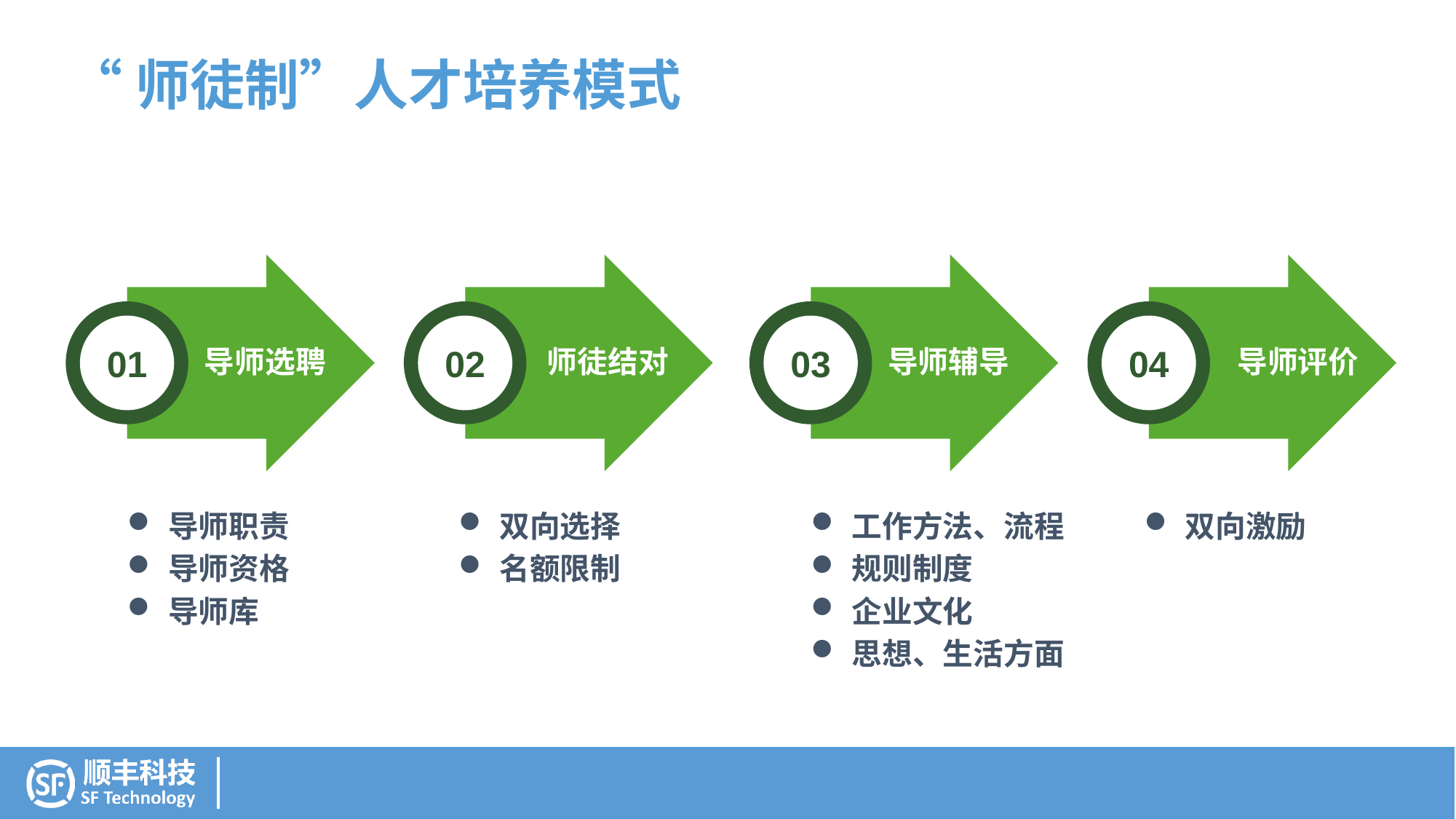

“师徒制”人才培养模式

01
导师选聘
导师职责
导师资格
导师库

02
师徒结对
双向选择
名额限制

03
导师辅导
工作方法、流程
规则制度
企业文化
思想、生活方面

04
导师评价
双向激励